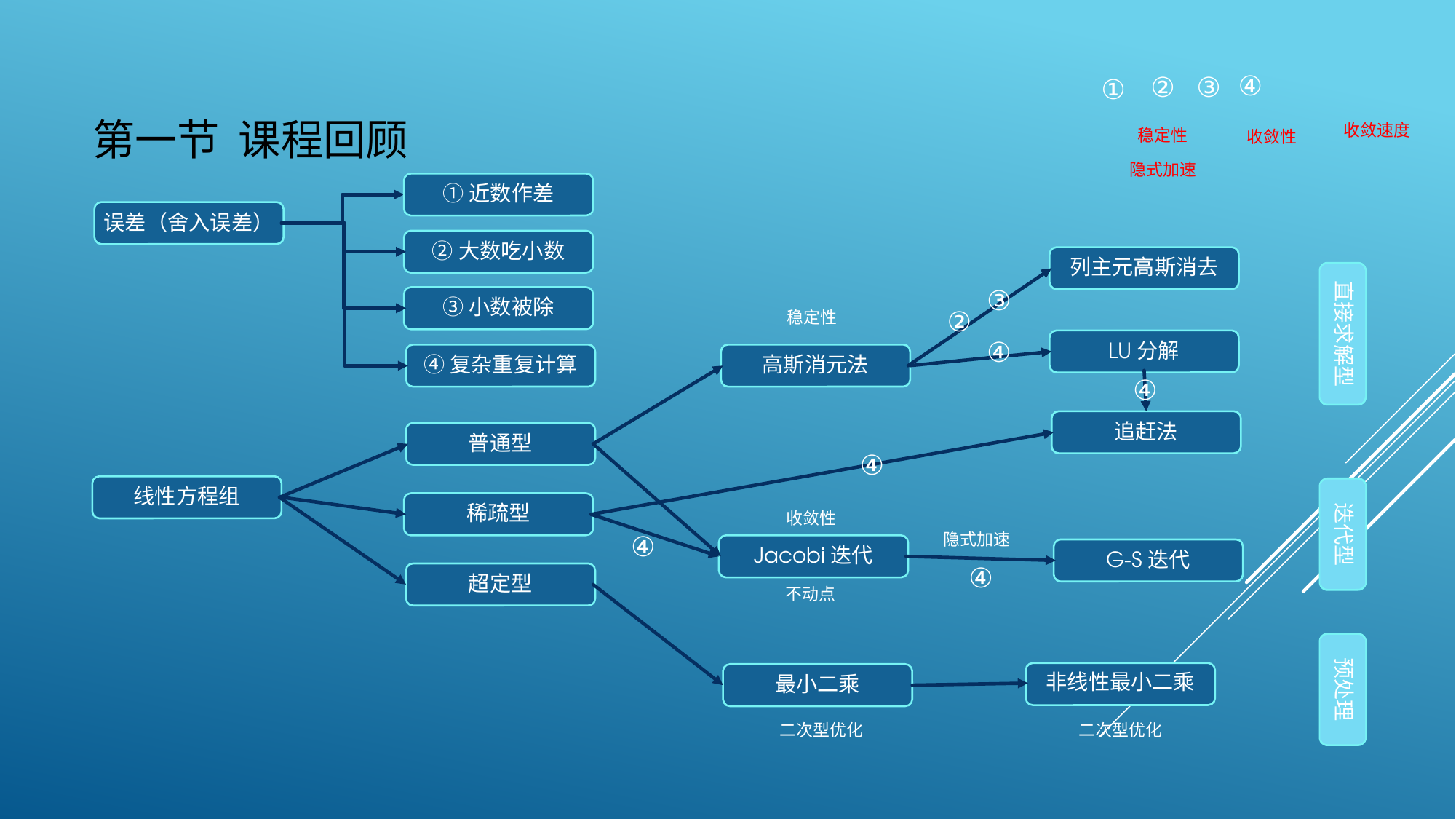

④
②
③
①
# 第一节  课程回顾
收敛速度
稳定性
收敛性
隐式加速

①近数作差

误差（舍入误差）

②大数吃小数

③小数被除

④复杂重复计算

列主元高斯消去

直接求解型
③
②
稳定性
④

LU分解

高斯消元法
④

追赶法

普通型
④

线性方程组

迭代型

稀疏型
收敛性
隐式加速
④

Jacobi迭代

G-S迭代
④

超定型
不动点

预处理

非线性最小二乘

最小二乘
二次型优化
二次型优化